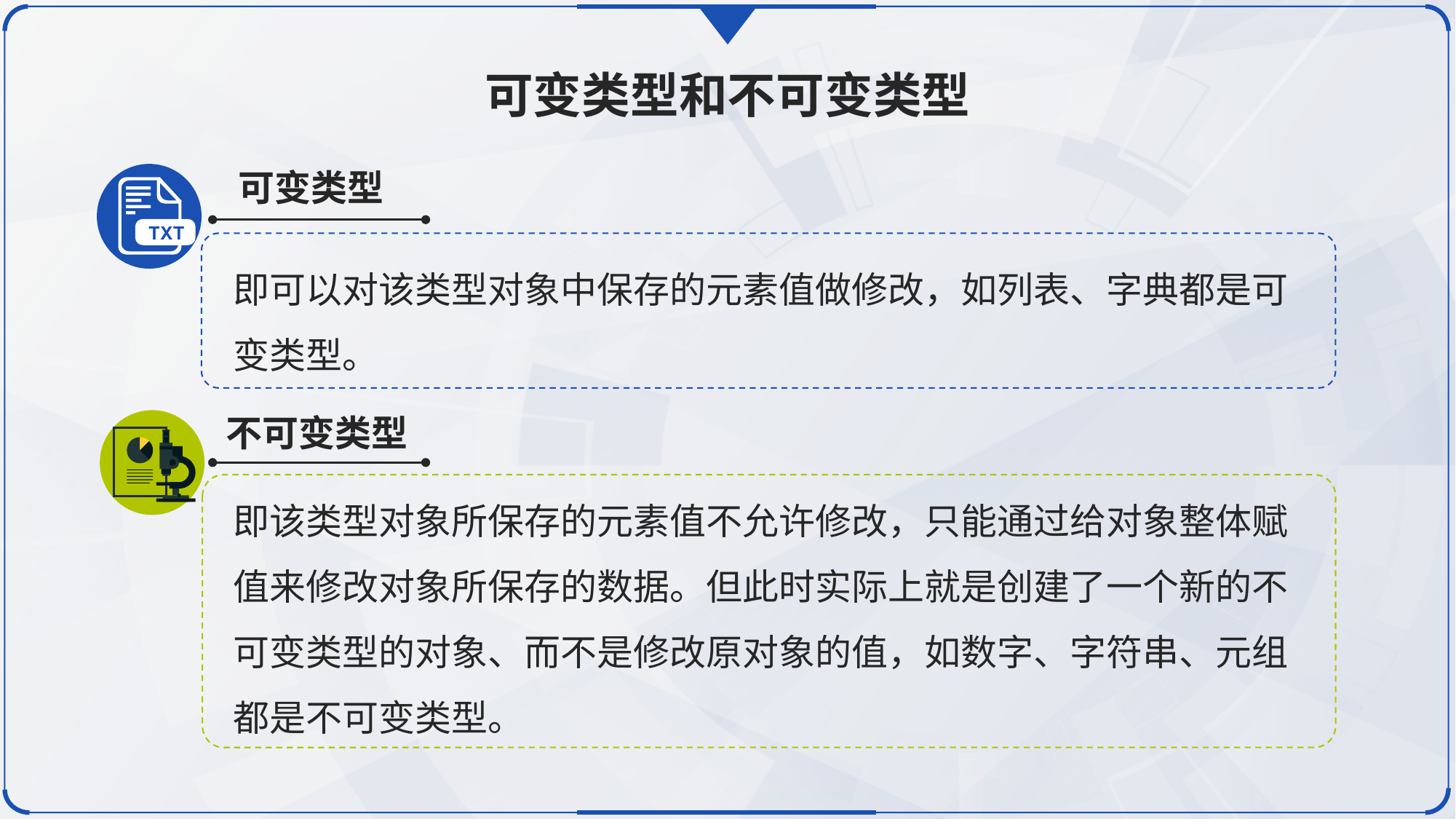

可变类型和不可变类型
可变类型

即可以对该类型对象中保存的元素值做修改，如列表、字典都是可变类型。
不可变类型

即该类型对象所保存的元素值不允许修改，只能通过给对象整体赋值来修改对象所保存的数据。但此时实际上就是创建了一个新的不可变类型的对象、而不是修改原对象的值，如数字、字符串、元组都是不可变类型。